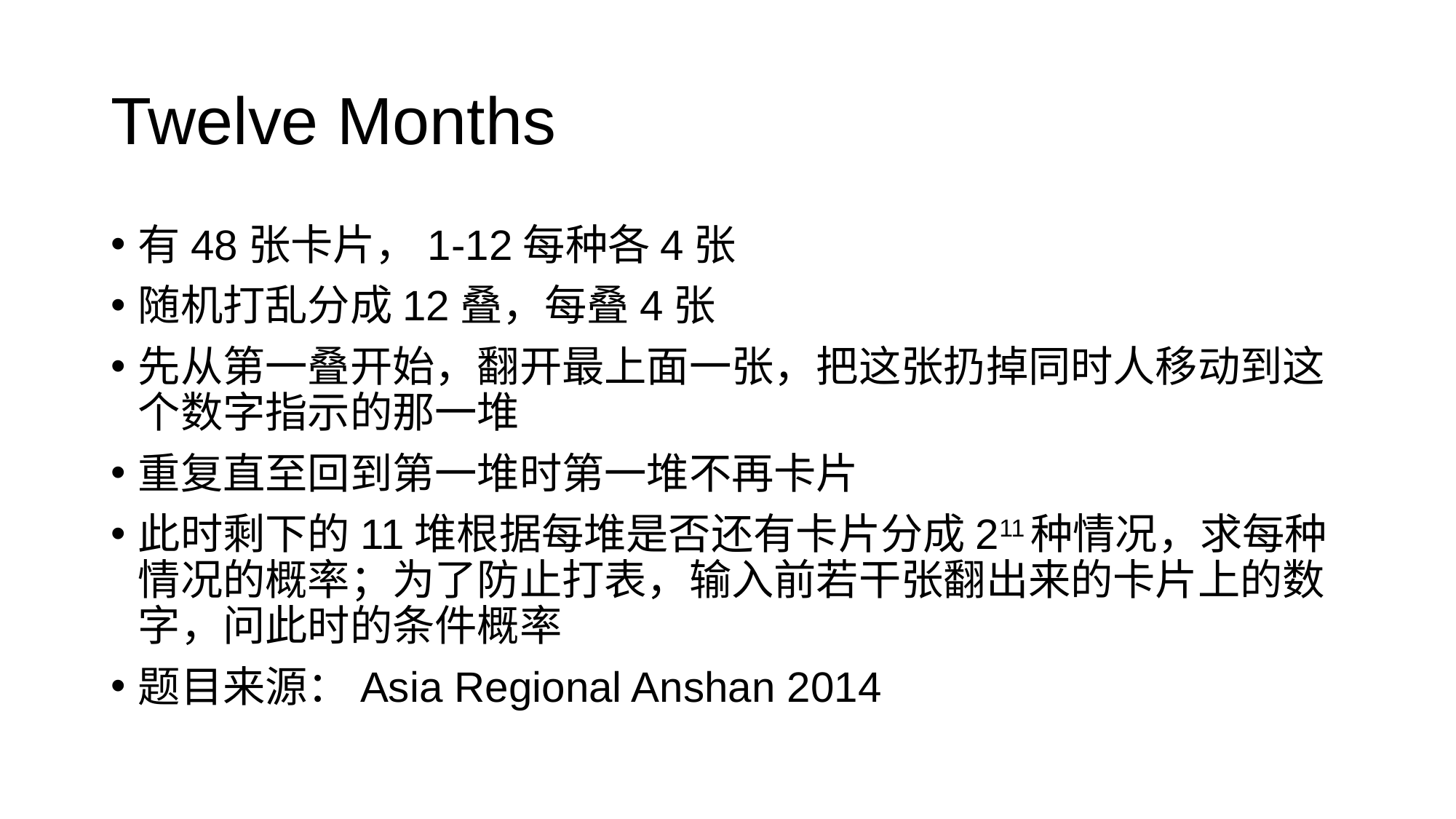

# Twelve Months
有48张卡片，1-12每种各4张
随机打乱分成12叠，每叠4张
先从第一叠开始，翻开最上面一张，把这张扔掉同时人移动到这个数字指示的那一堆
重复直至回到第一堆时第一堆不再卡片
此时剩下的11堆根据每堆是否还有卡片分成211种情况，求每种情况的概率；为了防止打表，输入前若干张翻出来的卡片上的数字，问此时的条件概率
题目来源：Asia Regional Anshan 2014